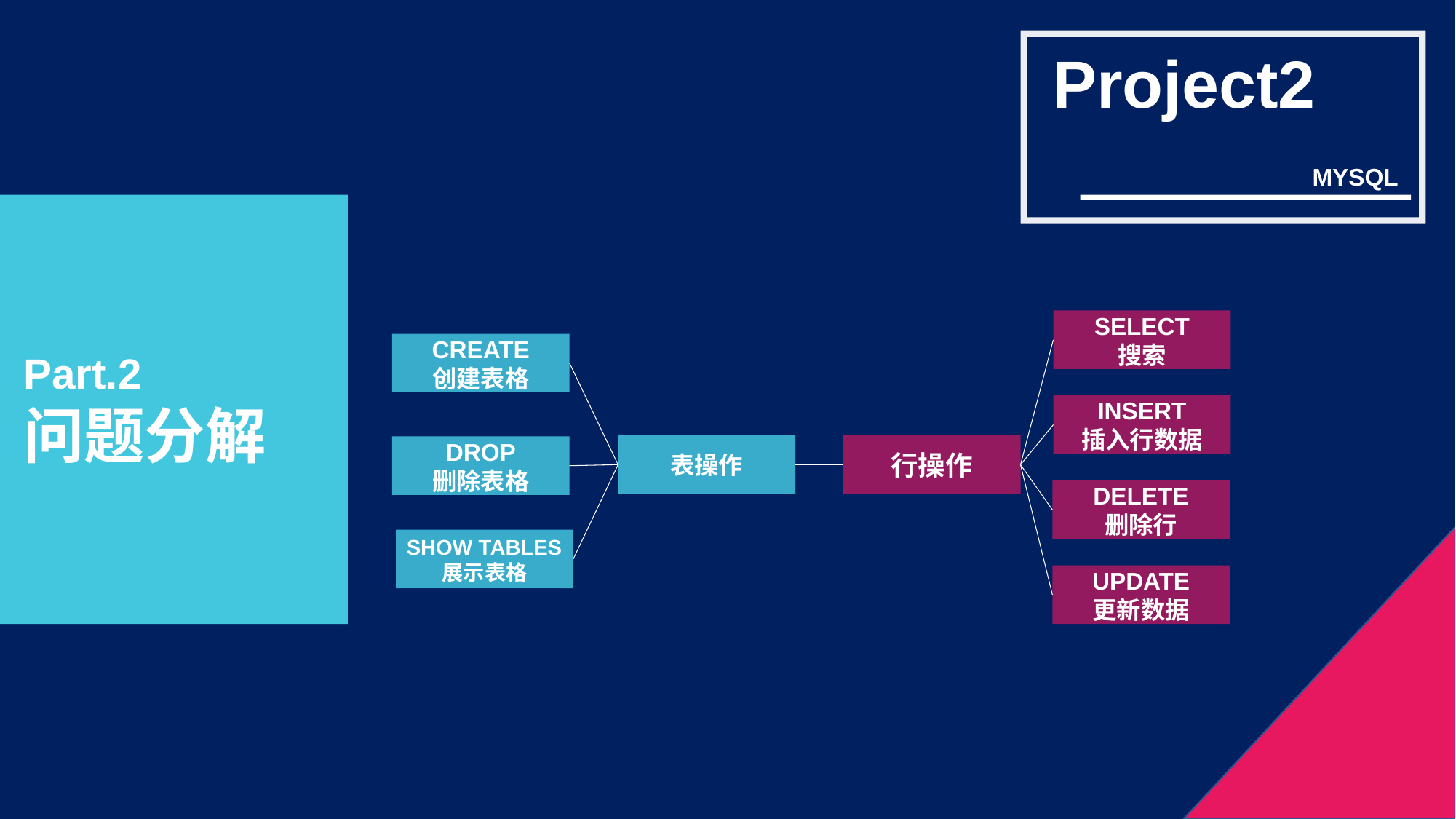

Project2
MYSQL

SELECT
搜索
CREATE
创建表格
Part.2
问题分解
INSERT
插入行数据
表操作
行操作
DROP
删除表格
DELETE
删除行

SHOW TABLES展示表格
UPDATE
更新数据